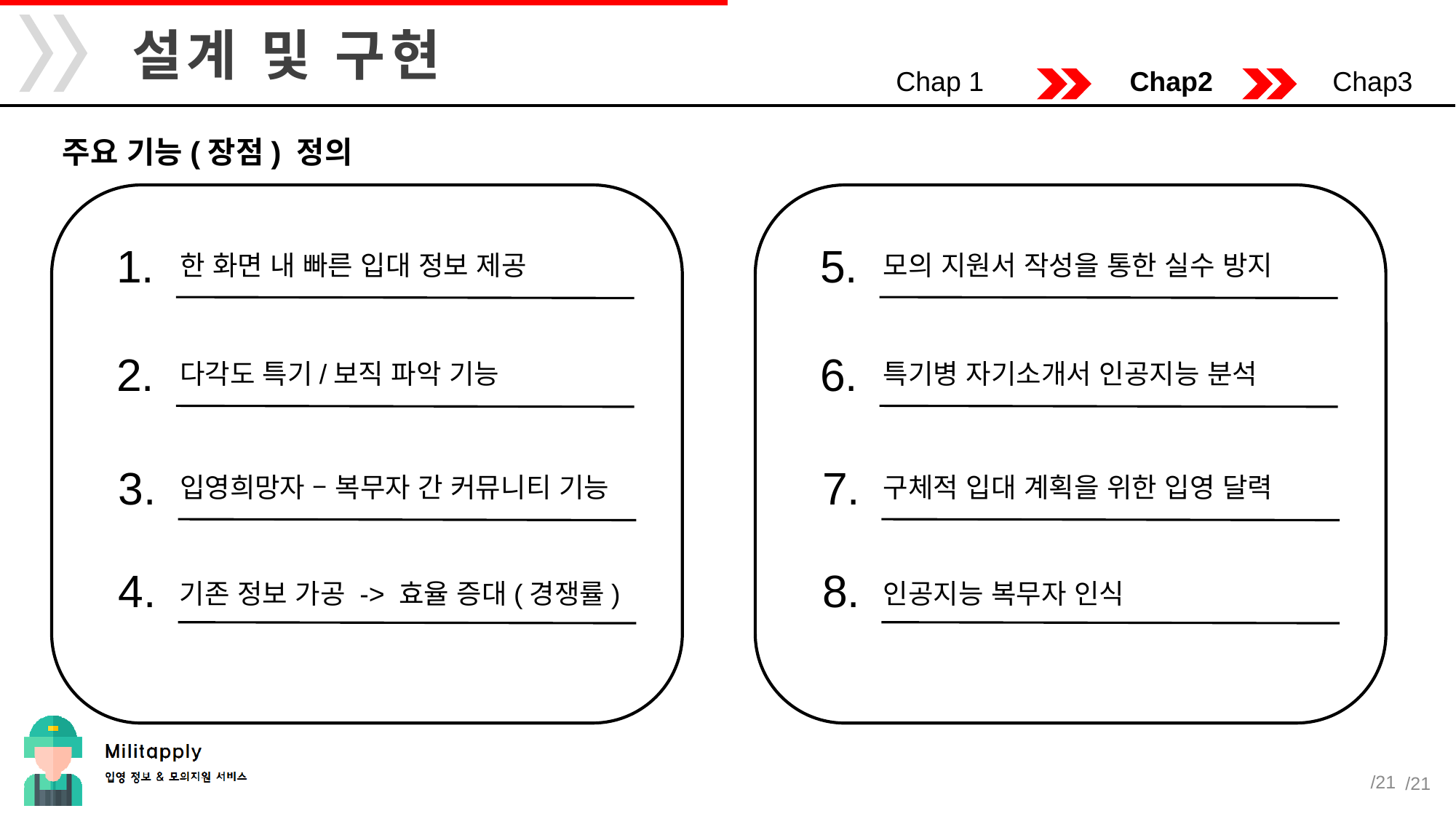

설계 및 구현
Chap 1		  Chap2		Chap3
주요 기능(장점) 정의

1.
5.
한 화면 내 빠른 입대 정보 제공
모의 지원서 작성을 통한 실수 방지
2.
6.
다각도 특기/보직 파악 기능
특기병 자기소개서 인공지능 분석
3.
7.
입영희망자 – 복무자 간 커뮤니티 기능
구체적 입대 계획을 위한 입영 달력
4.
8.
기존 정보 가공 -> 효율 증대(경쟁률)
인공지능 복무자 인식
/21
9